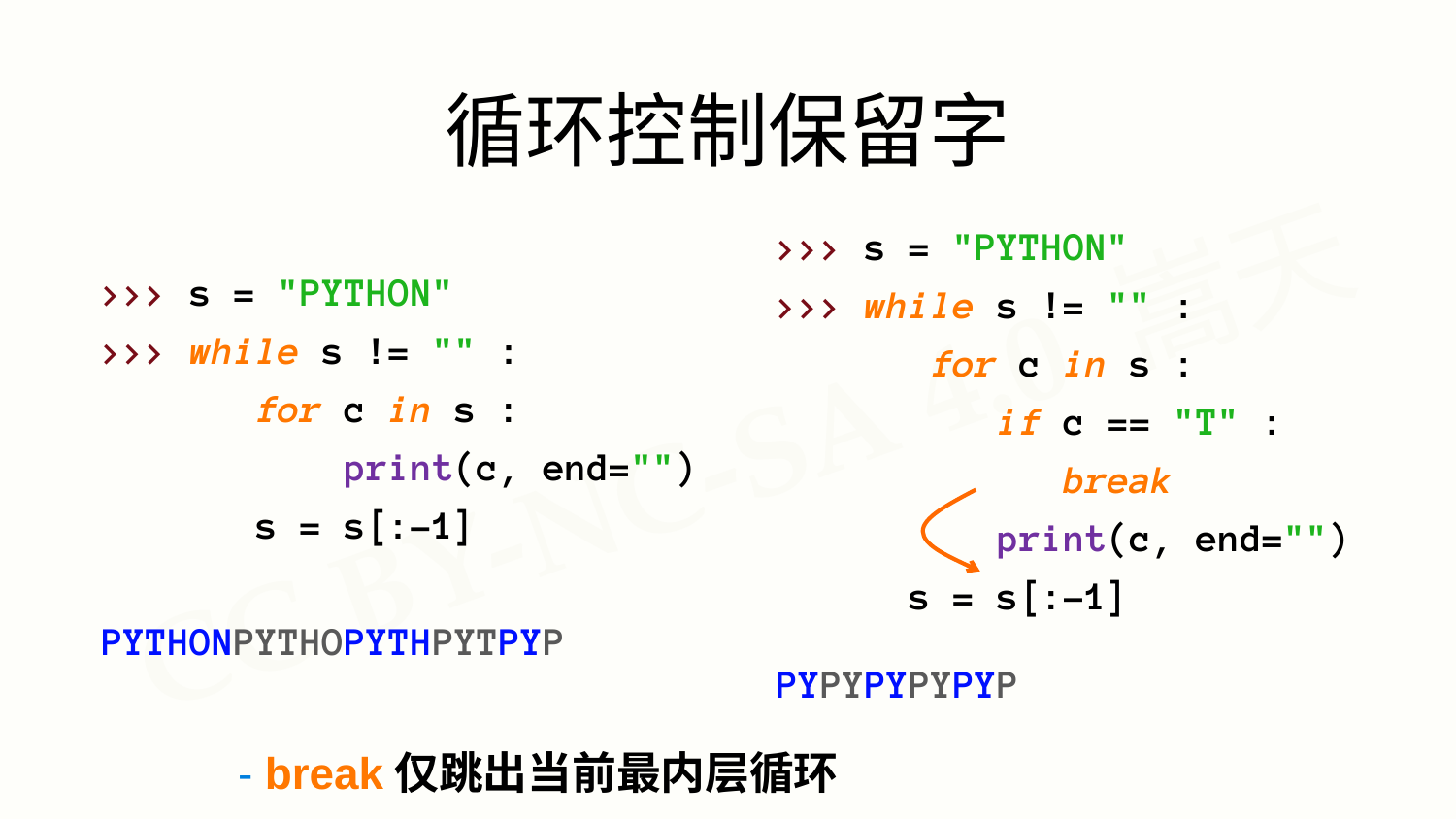

循环控制保留字
>>> s = "PYTHON"
>>> while s != "" :
       for c in s :
          if c == "T" :
             break
          print(c, end="")
      s = s[:-1]

PYPYPYPYPYP
>>> s = "PYTHON"
>>> while s != "" :
       for c in s :
           print(c, end="")
       s = s[:-1]

PYTHONPYTHOPYTHPYTPYP

- break仅跳出当前最内层循环